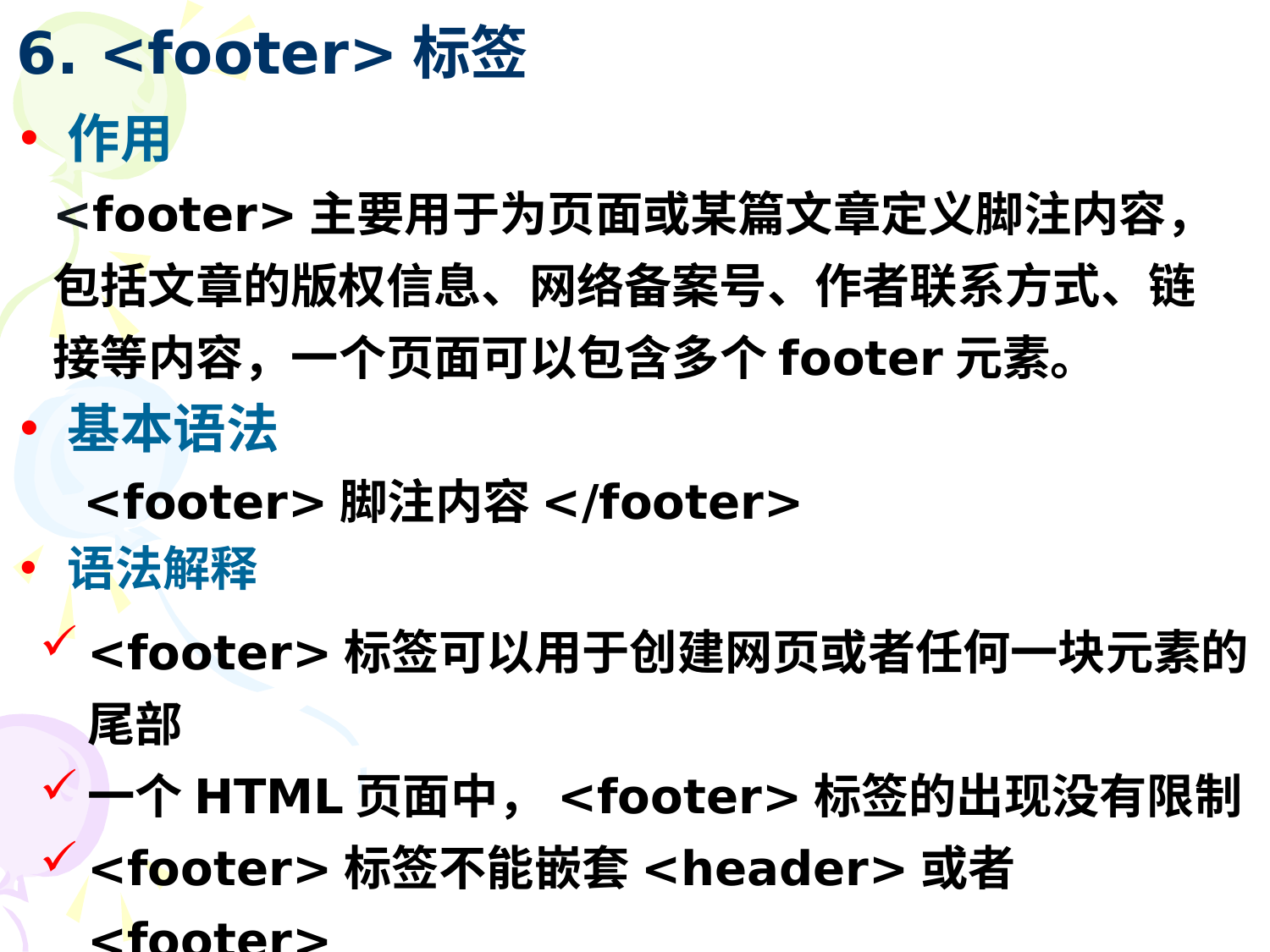

# 6. <footer>标签
作用
  <footer>主要用于为页面或某篇文章定义脚注内容，
  包括文章的版权信息、网络备案号、作者联系方式、链
  接等内容，一个页面可以包含多个footer元素。
基本语法
<footer>脚注内容</footer>
语法解释
<footer>标签可以用于创建网页或者任何一块元素的尾部
一个HTML页面中，<footer>标签的出现没有限制
<footer>标签不能嵌套<header>或者<footer>